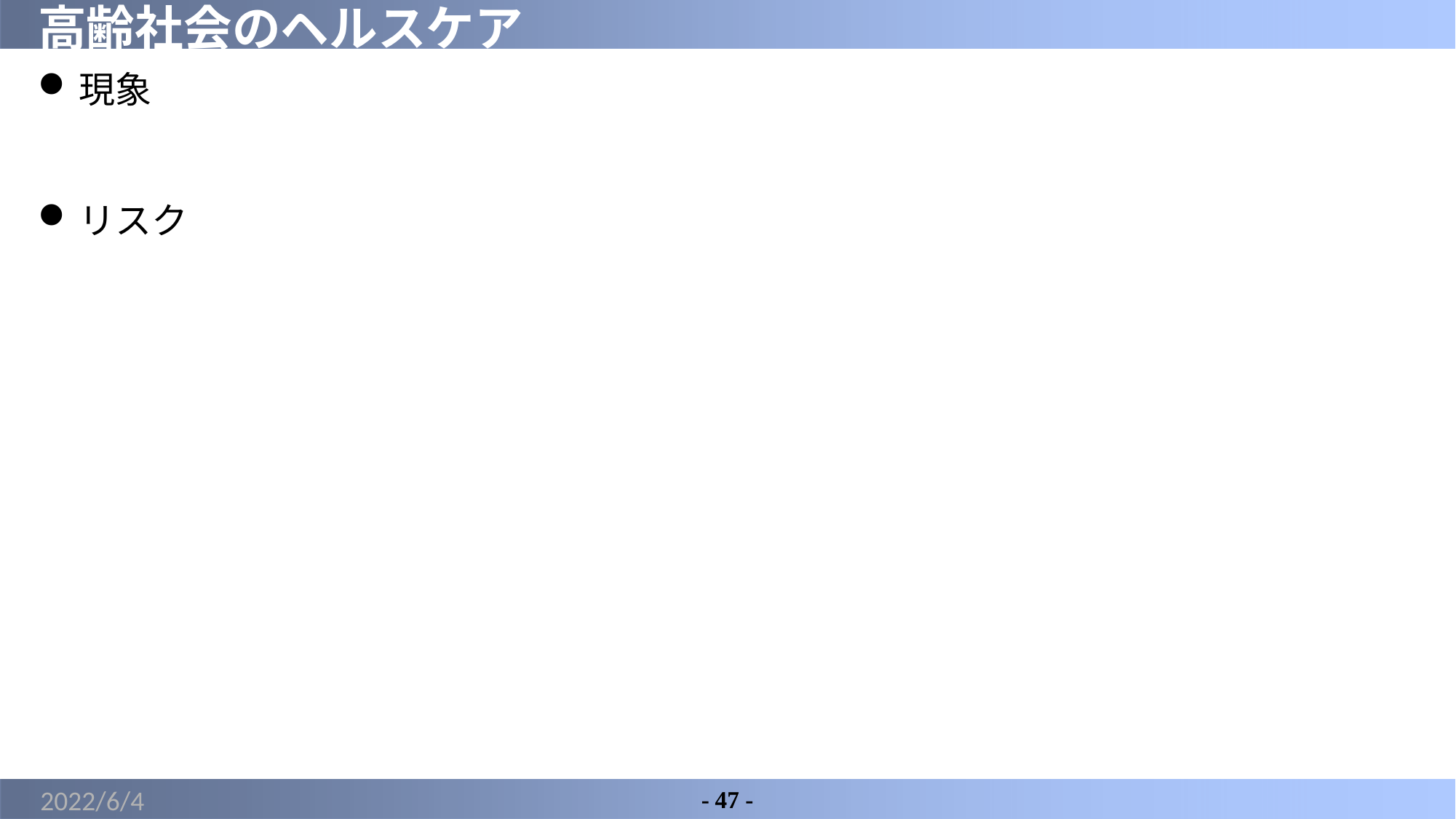

# 高齢社会のヘルスケア
現象

リスク

2022/6/4
- 47 -